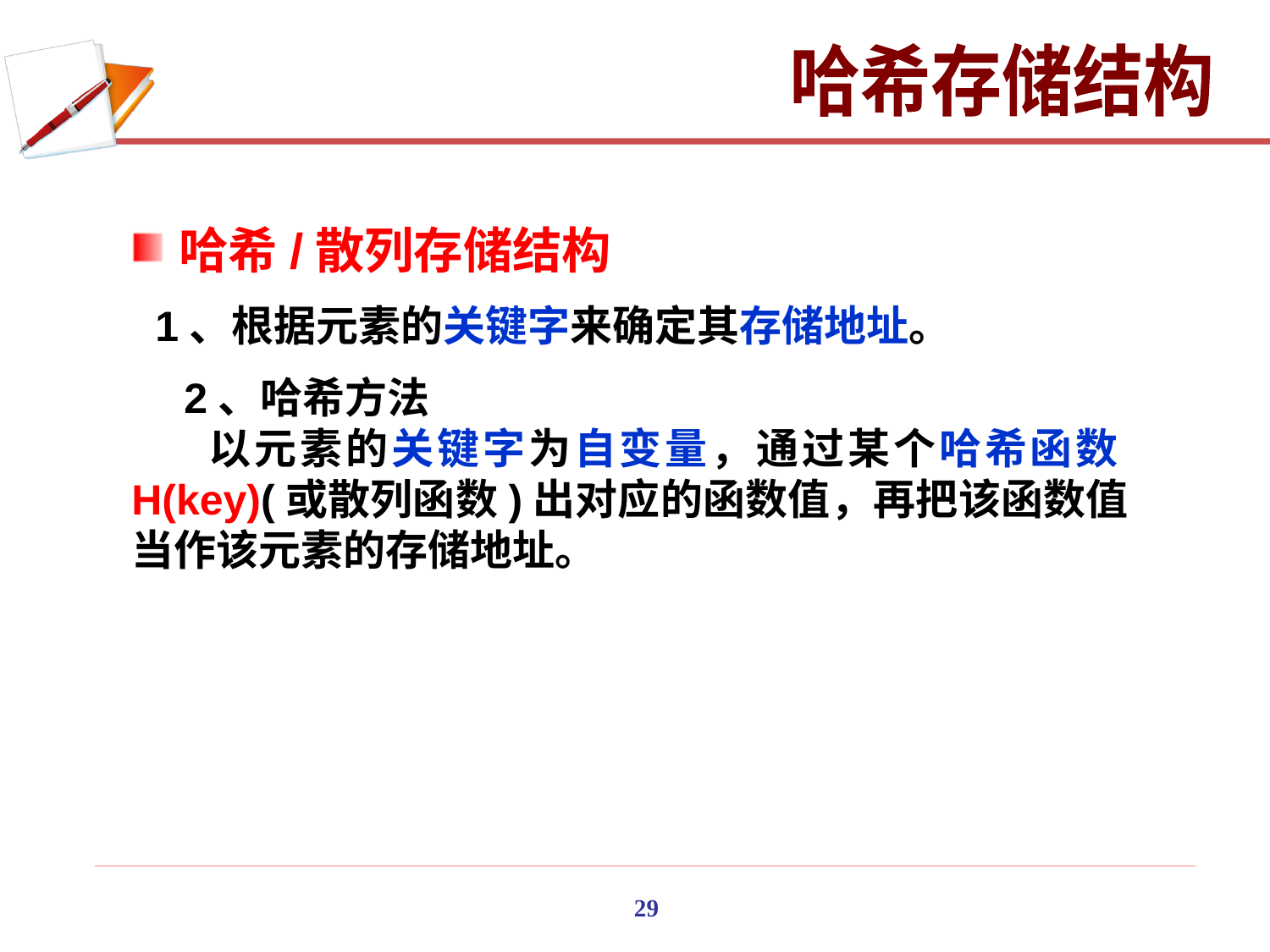

哈希存储结构
哈希/散列存储结构
  1、根据元素的关键字来确定其存储地址。
　2、哈希方法
     以元素的关键字为自变量，通过某个哈希函数H(key)(或散列函数)出对应的函数值，再把该函数值当作该元素的存储地址。